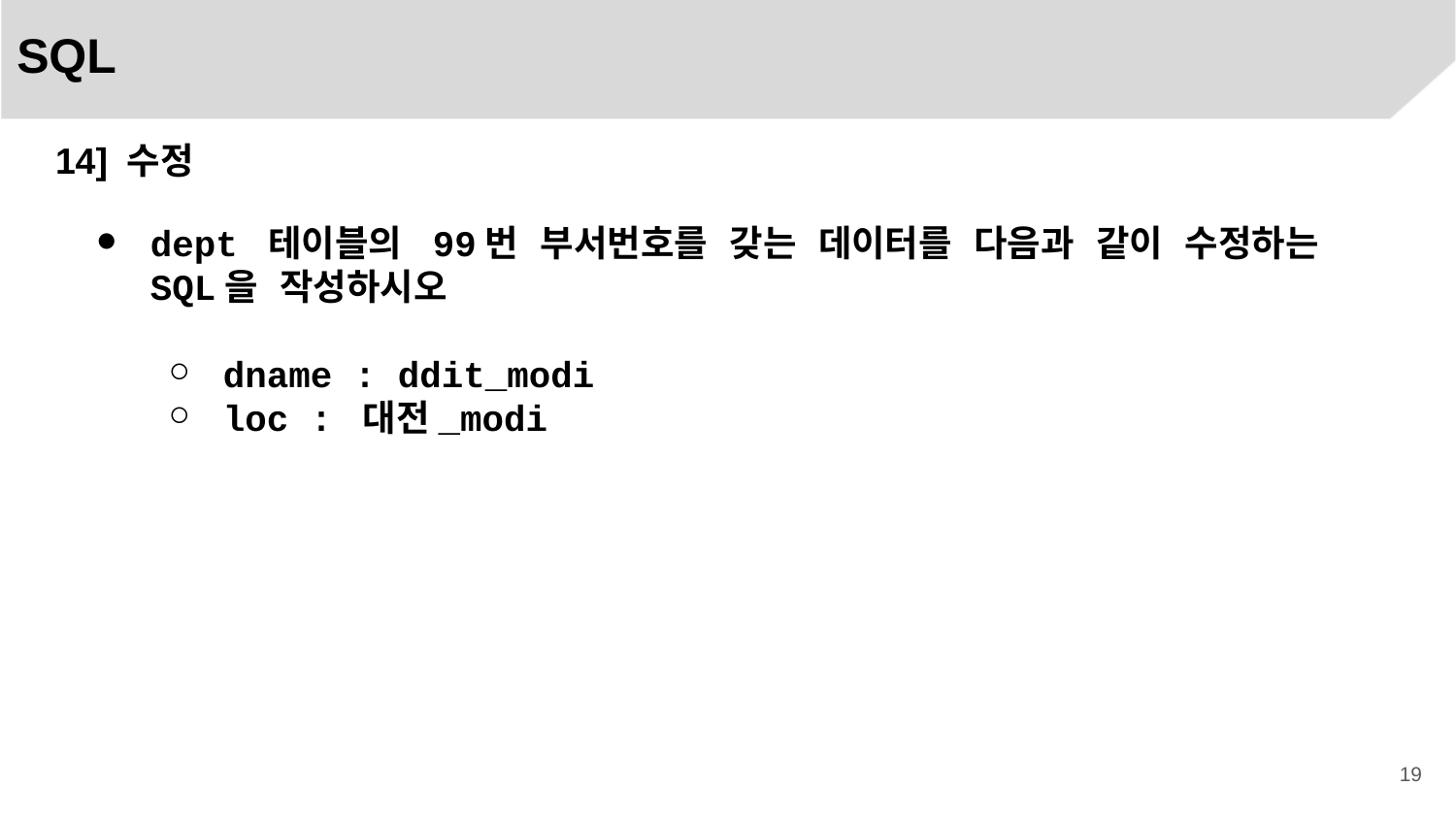

# SQL
14] 수정
dept 테이블의 99번 부서번호를 갖는 데이터를 다음과 같이 수정하는  SQL을 작성하시오

dname : ddit_modi
loc : 대전_modi
19